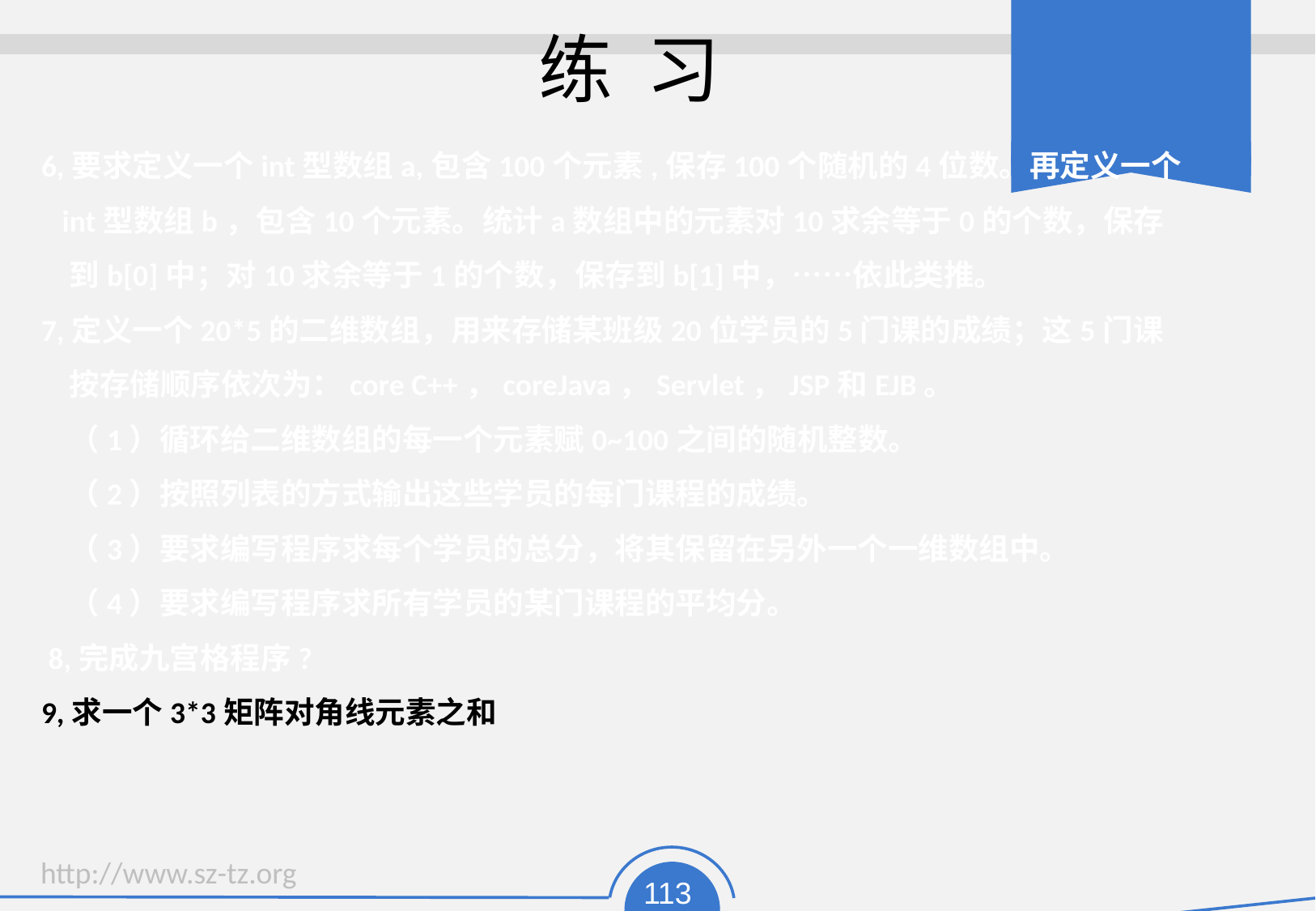

# 练  习
6,要求定义一个int型数组a,包含100个元素,保存100个随机的4位数。再定义一个
   int型数组b，包含10个元素。统计a数组中的元素对10求余等于0的个数，保存
   到b[0]中；对10求余等于1的个数，保存到b[1]中，……依此类推。
7,定义一个20*5的二维数组，用来存储某班级20位学员的5门课的成绩；这5门课
   按存储顺序依次为：core C++，coreJava，Servlet，JSP和EJB。
   （1）循环给二维数组的每一个元素赋0~100之间的随机整数。
   （2）按照列表的方式输出这些学员的每门课程的成绩。
   （3）要求编写程序求每个学员的总分，将其保留在另外一个一维数组中。
   （4）要求编写程序求所有学员的某门课程的平均分。
 8,完成九宫格程序?
9,求一个3*3矩阵对角线元素之和